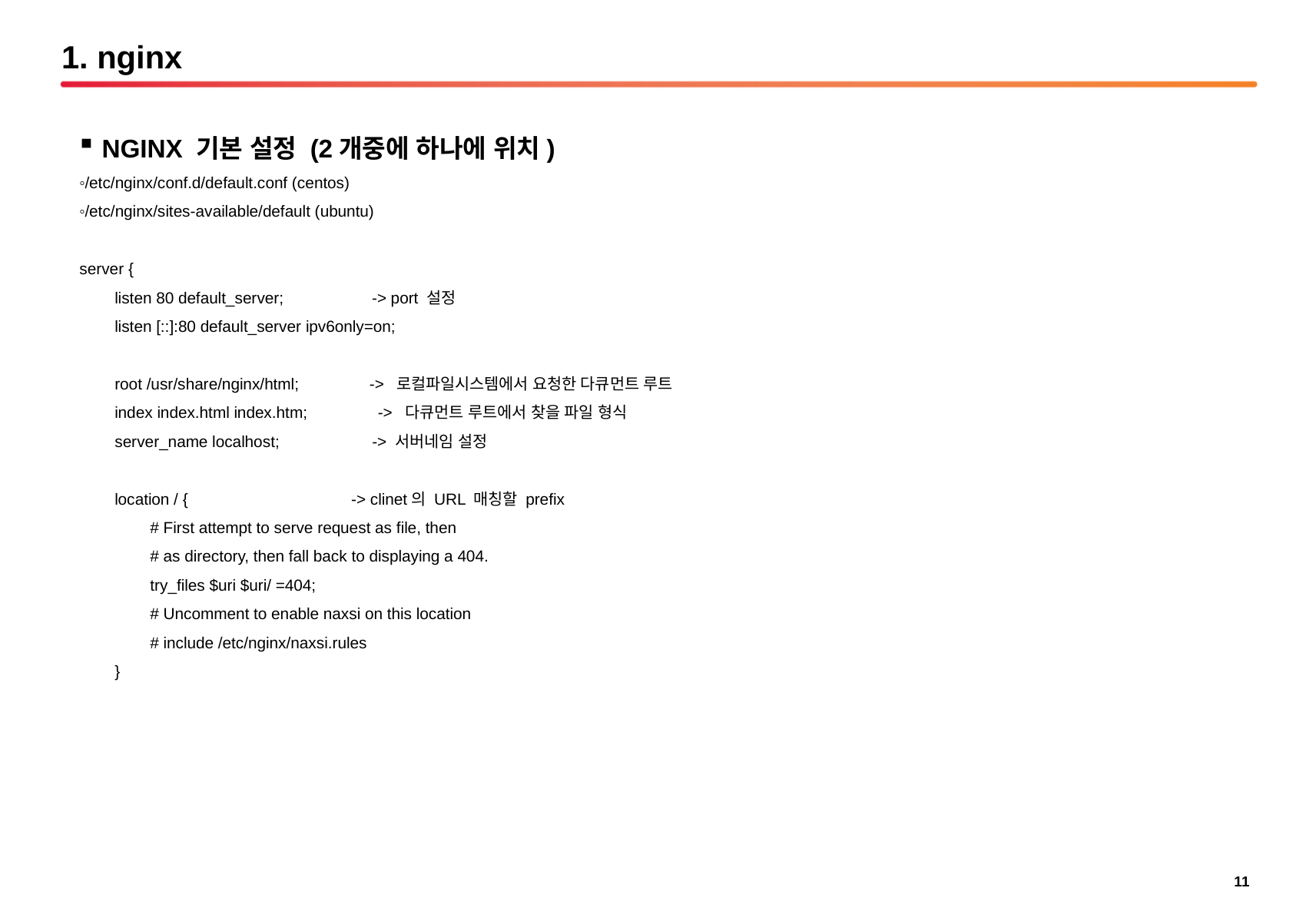

# 1. nginx
NGINX 기본 설정 (2개중에 하나에 위치)
◦/etc/nginx/conf.d/default.conf (centos)
◦/etc/nginx/sites-available/default (ubuntu)

server {
        listen 80 default_server;                    -> port 설정
        listen [::]:80 default_server ipv6only=on;

        root /usr/share/nginx/html;                ->  로컬파일시스템에서 요청한 다큐먼트 루트
        index index.html index.htm;                ->  다큐먼트 루트에서 찾을 파일 형식
        server_name localhost;                     -> 서버네임 설정

        location / {                                     -> clinet의 URL 매칭할 prefix
                # First attempt to serve request as file, then
                # as directory, then fall back to displaying a 404.
                try_files $uri $uri/ =404;
                # Uncomment to enable naxsi on this location
                # include /etc/nginx/naxsi.rules
        }